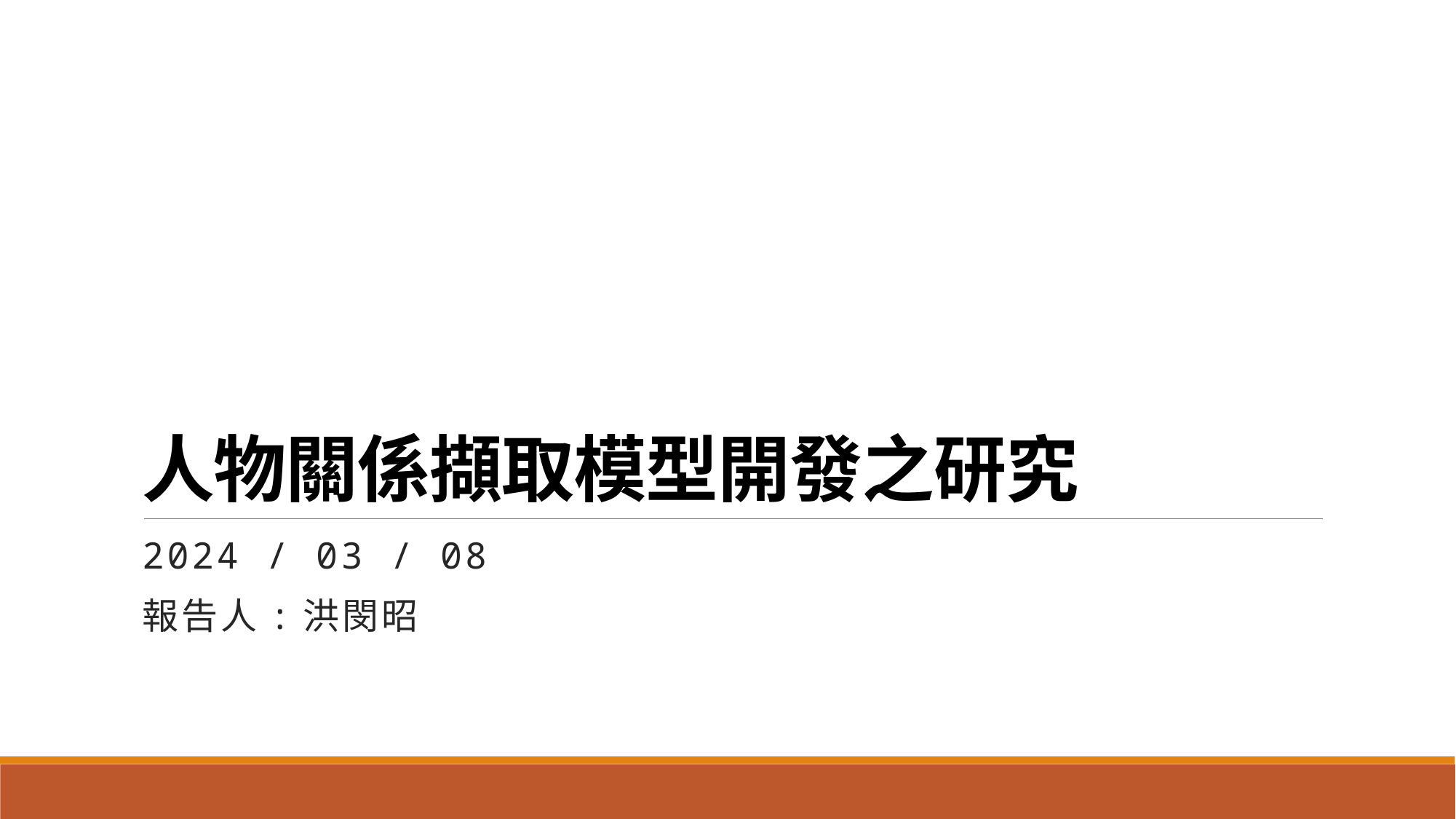

# 人物關係擷取模型開發之研究
2024 / 03 / 08
報告人:洪閔昭